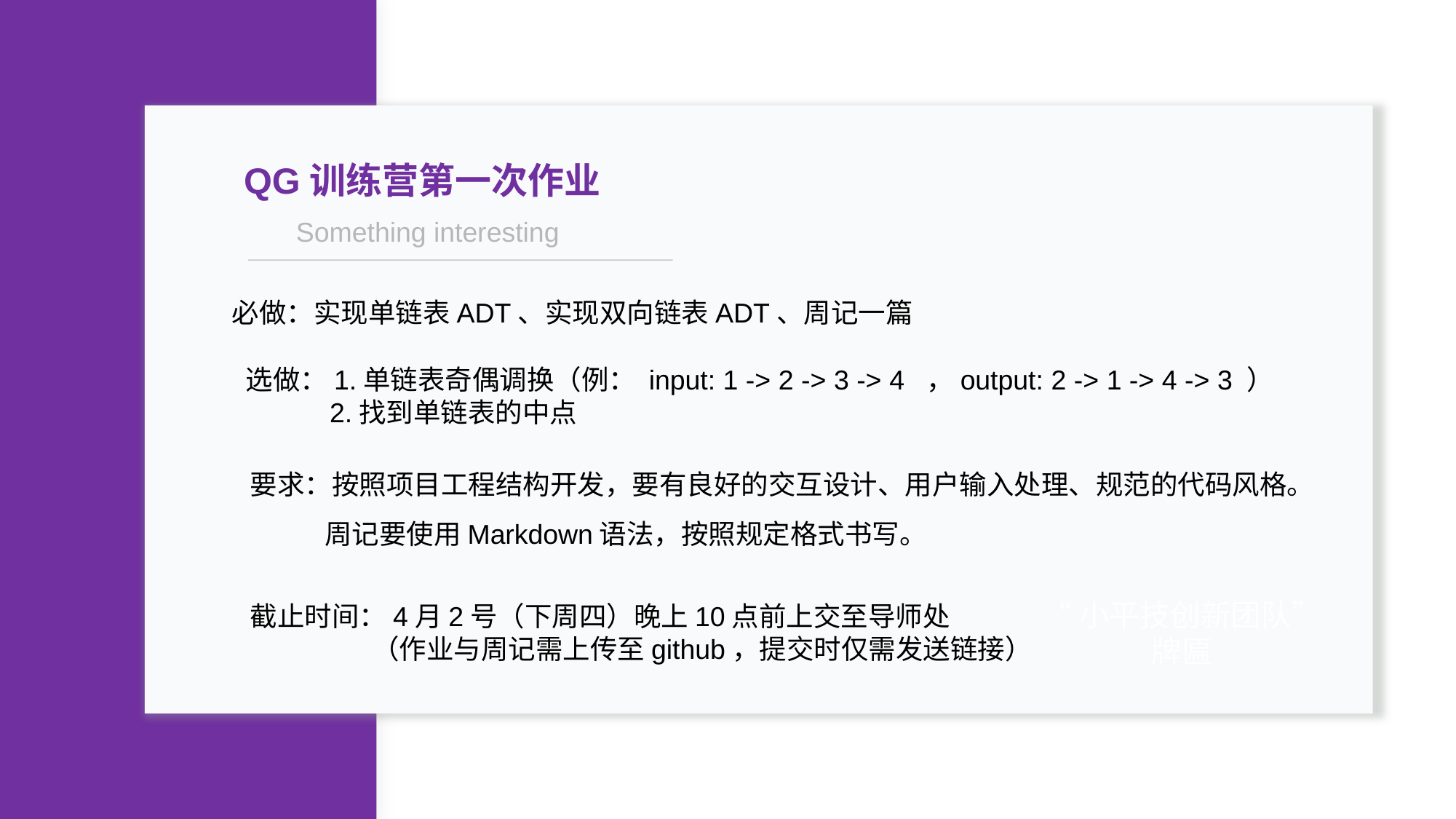

QG训练营第一次作业

Something interesting
必做：实现单链表ADT、实现双向链表ADT、周记一篇
选做：1.单链表奇偶调换（例： input: 1 -> 2 -> 3 -> 4  ，output: 2 -> 1 -> 4 -> 3 ）
           2.找到单链表的中点
要求：按照项目工程结构开发，要有良好的交互设计、用户输入处理、规范的代码风格。
           周记要使用Markdown语法，按照规定格式书写。
“小平技创新团队”
牌匾
截止时间：4月2号（下周四）晚上10点前上交至导师处
	 （作业与周记需上传至github，提交时仅需发送链接）